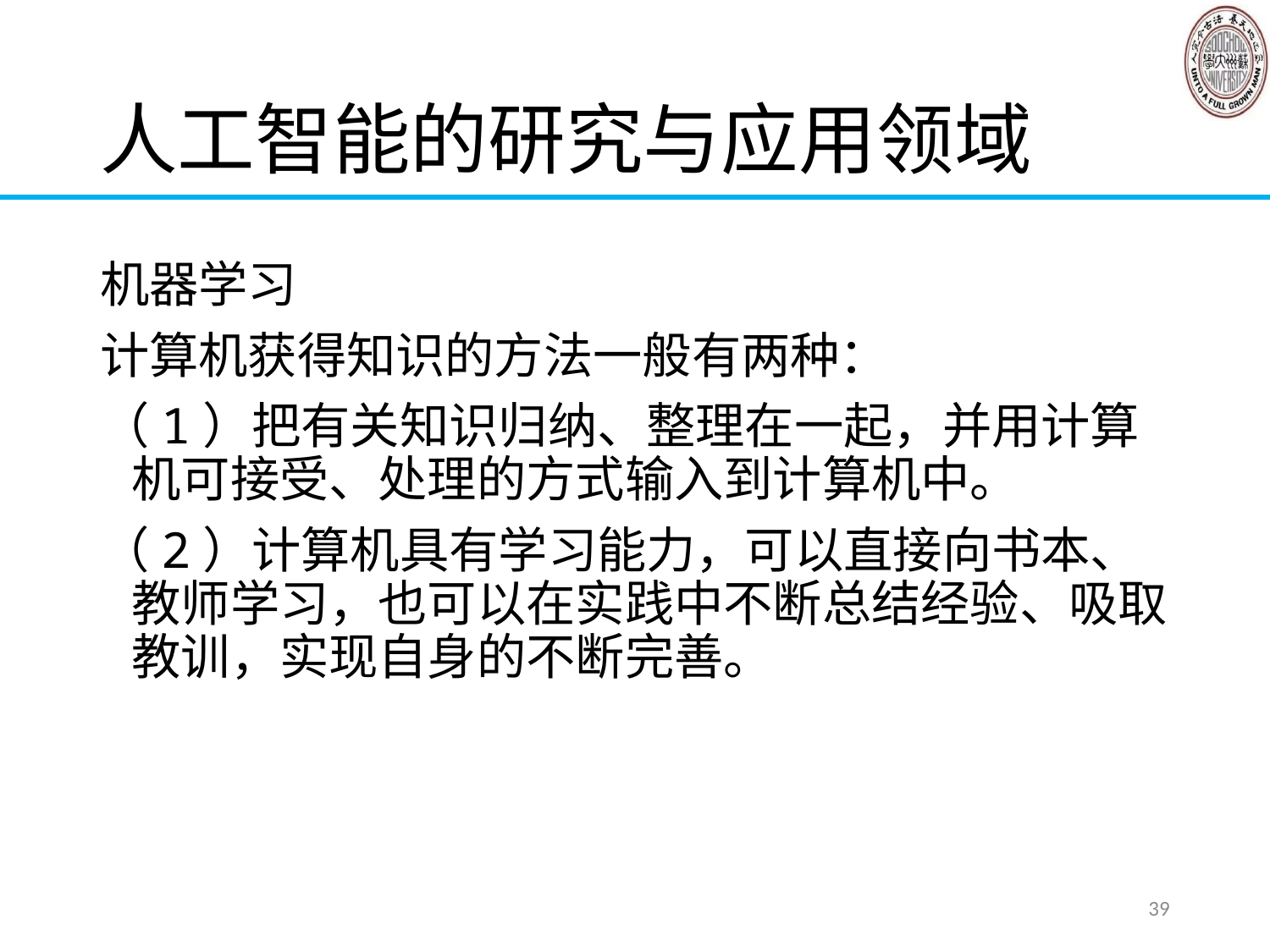

# 人工智能的研究与应用领域
机器学习
计算机获得知识的方法一般有两种：
（1）把有关知识归纳、整理在一起，并用计算机可接受、处理的方式输入到计算机中。
（2）计算机具有学习能力，可以直接向书本、教师学习，也可以在实践中不断总结经验、吸取教训，实现自身的不断完善。

39